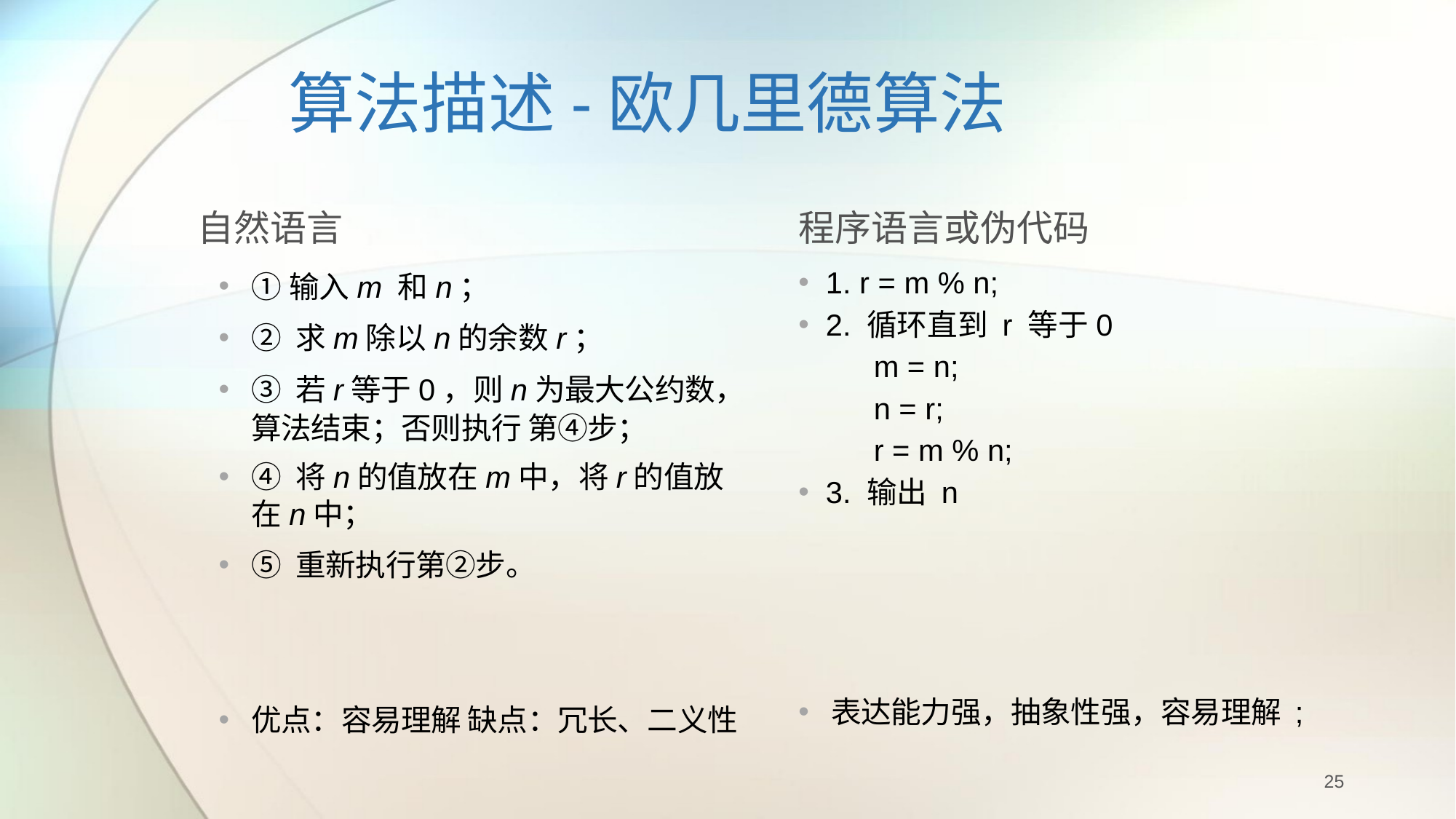

# 算法描述-欧几里德算法
自然语言
程序语言或伪代码
1. r = m % n;
2. 循环直到 r 等于0
m = n;
n = r;
r = m % n;
3. 输出 n

表达能力强，抽象性强，容易理解 ;
①输入m 和n；
② 求m除以n的余数r；
③ 若r等于0，则n为最大公约数，算法结束；否则执行 第④步；
④ 将n的值放在m中，将r的值放在n中；
⑤ 重新执行第②步。

优点：容易理解 缺点：冗长、二义性

25